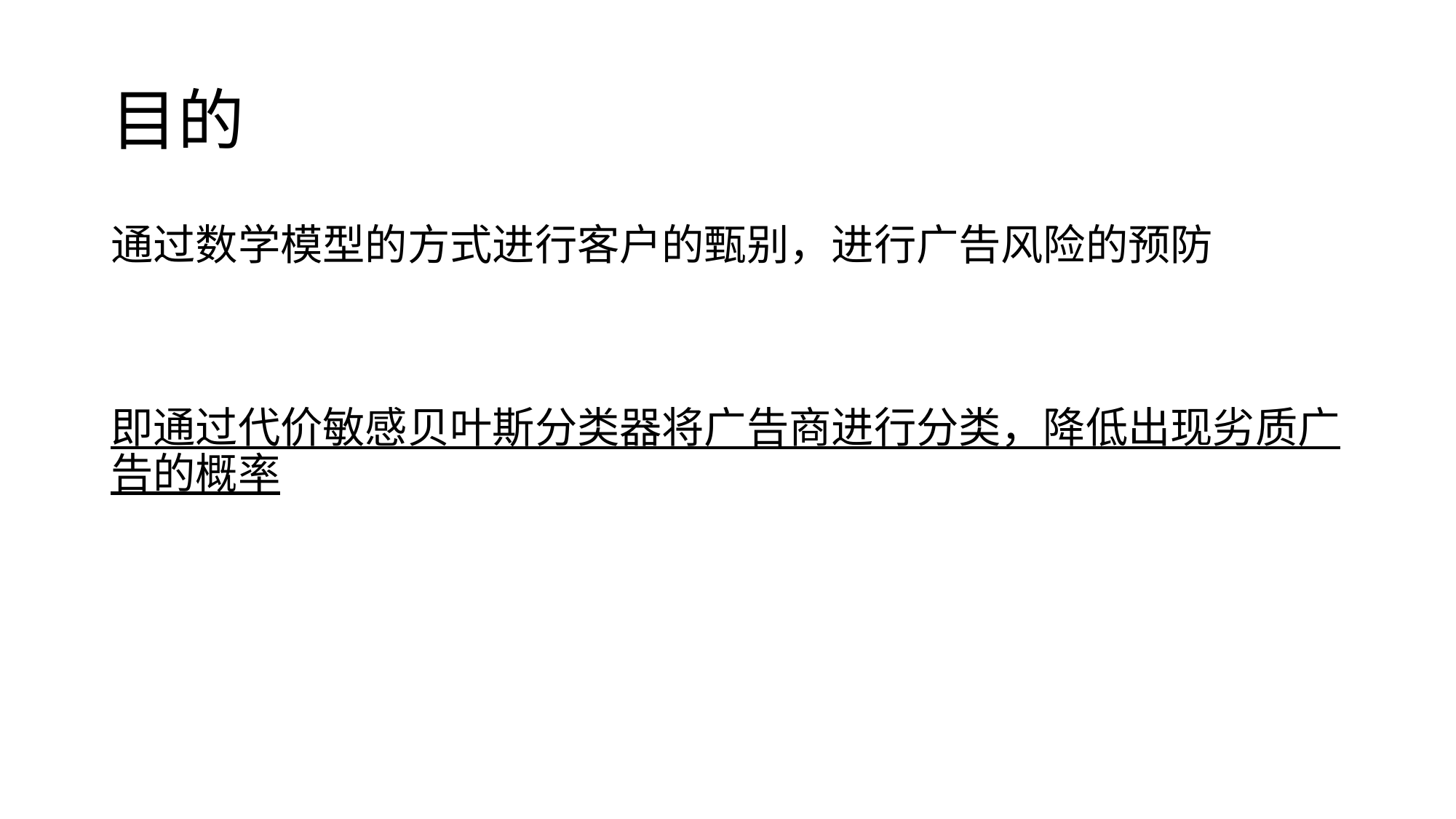

# 目的
通过数学模型的方式进行客户的甄别，进行广告风险的预防

即通过代价敏感贝叶斯分类器将广告商进行分类，降低出现劣质广告的概率